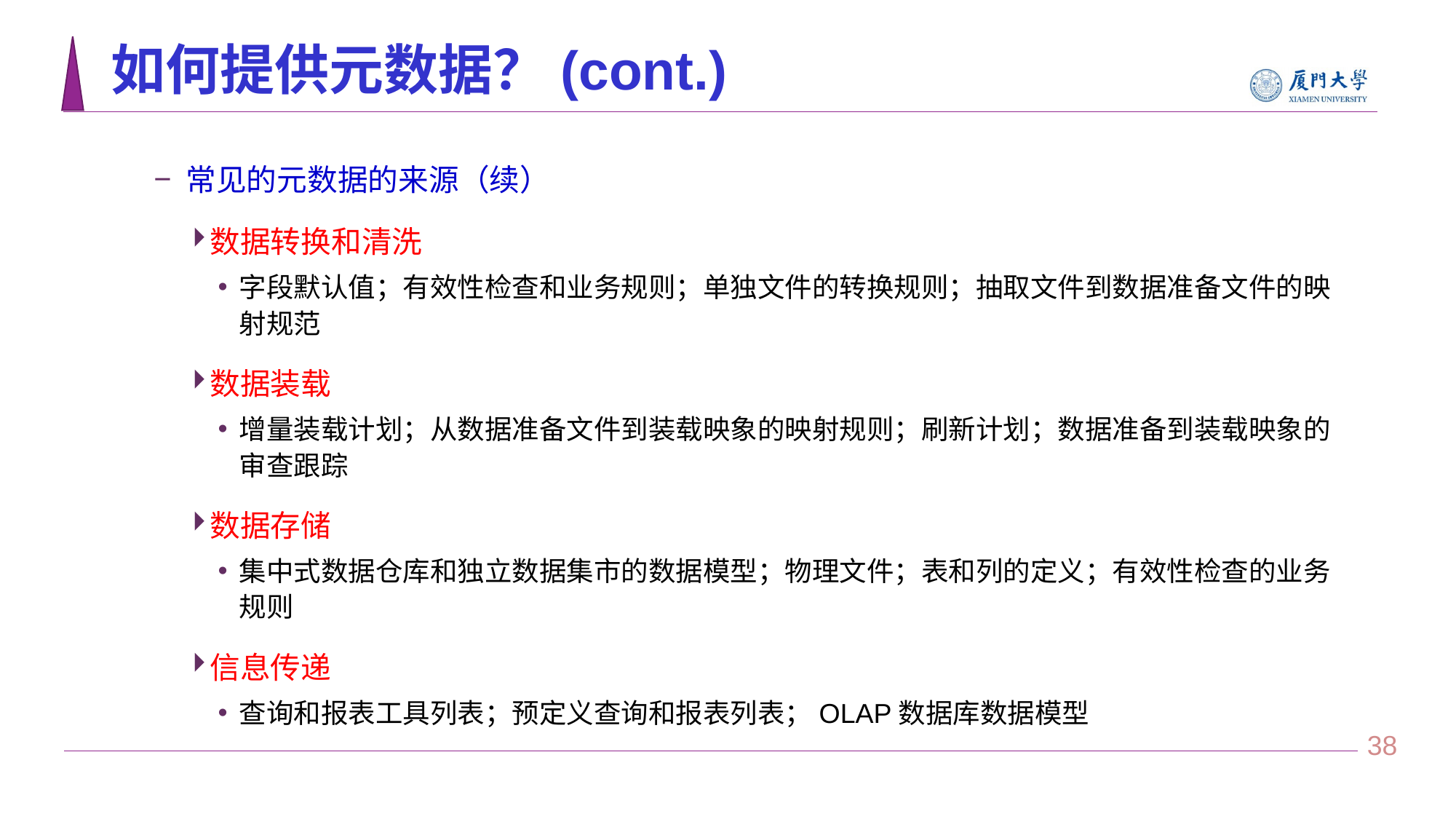

# 如何提供元数据？(cont.)
常见的元数据的来源（续）
数据转换和清洗
字段默认值；有效性检查和业务规则；单独文件的转换规则；抽取文件到数据准备文件的映射规范
数据装载
增量装载计划；从数据准备文件到装载映象的映射规则；刷新计划；数据准备到装载映象的审查跟踪
数据存储
集中式数据仓库和独立数据集市的数据模型；物理文件；表和列的定义；有效性检查的业务规则
信息传递
查询和报表工具列表；预定义查询和报表列表；OLAP数据库数据模型

38